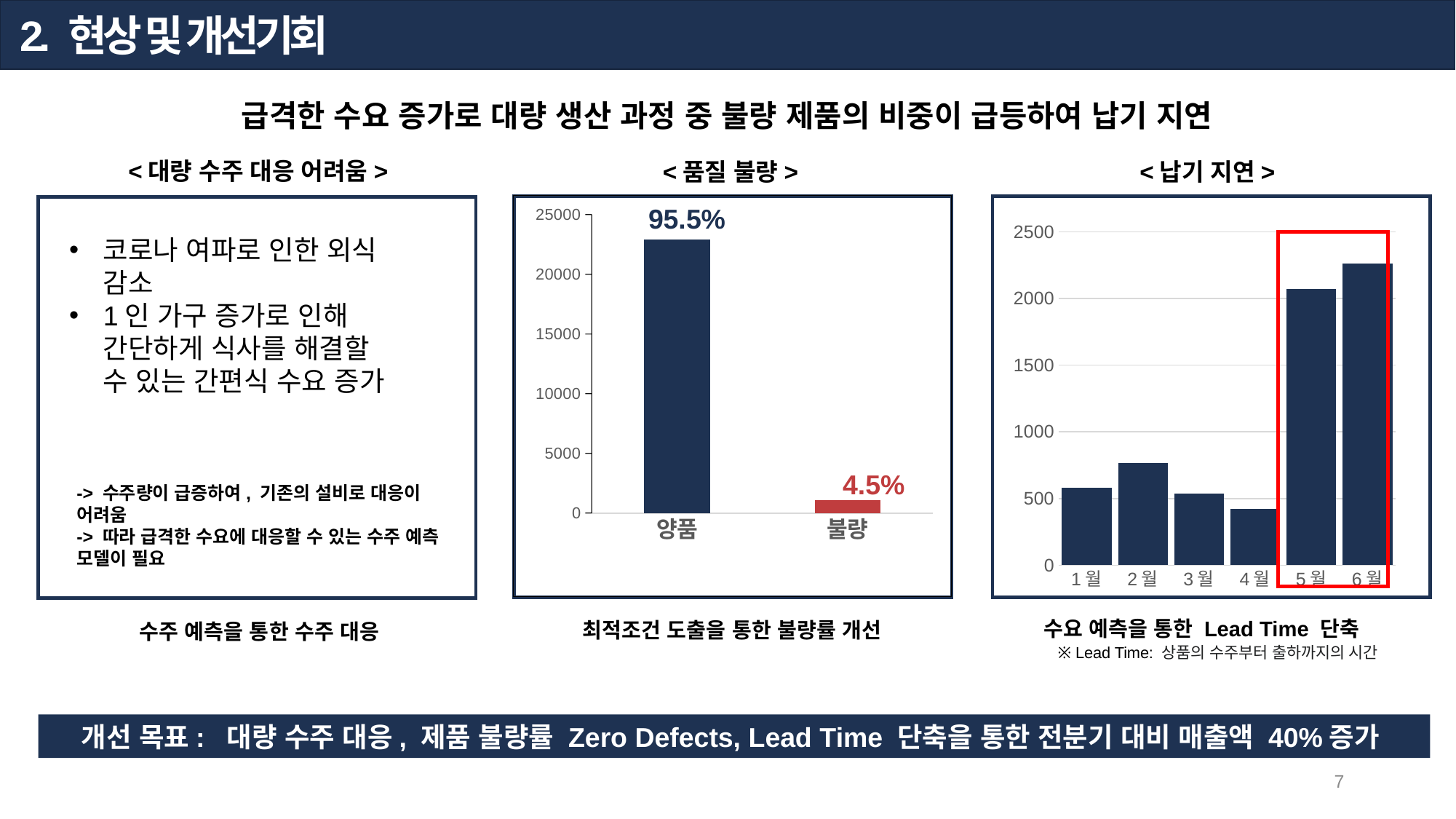

2. 현상 및 개선기회
급격한 수요 증가로 대량 생산 과정 중 불량 제품의 비중이 급등하여 납기 지연
<대량 수주 대응 어려움>
<품질 불량>
<납기 지연>

### Chart

| Category | 양품과 불량의 데이터 개수 |
|---|---|
| 양품 | 22900.0 |
| 불량 | 1070.0 |

95.5%

### Chart

| Category | 납기지연건수 |
|---|---|
| 1월 | 583.0 |
| 2월 | 765.0 |
| 3월 | 538.0 |
| 4월 | 425.0 |
| 5월 | 2070.0 |
| 6월 | 2265.0 |
코로나 여파로 인한 외식 감소
1인 가구 증가로 인해 간단하게 식사를 해결할 수 있는 간편식 수요 증가

4.5%
-> 수주량이 급증하여, 기존의 설비로 대응이 어려움
-> 따라 급격한 수요에 대응할 수 있는 수주 예측 모델이 필요

수요 예측을 통한 Lead Time 단축
최적조건 도출을 통한 불량률 개선
수주 예측을 통한 수주 대응
※ Lead Time: 상품의 수주부터 출하까지의 시간
개선 목표:  대량 수주 대응, 제품 불량률 Zero Defects, Lead Time 단축을 통한 전분기 대비 매출액 40%증가
7